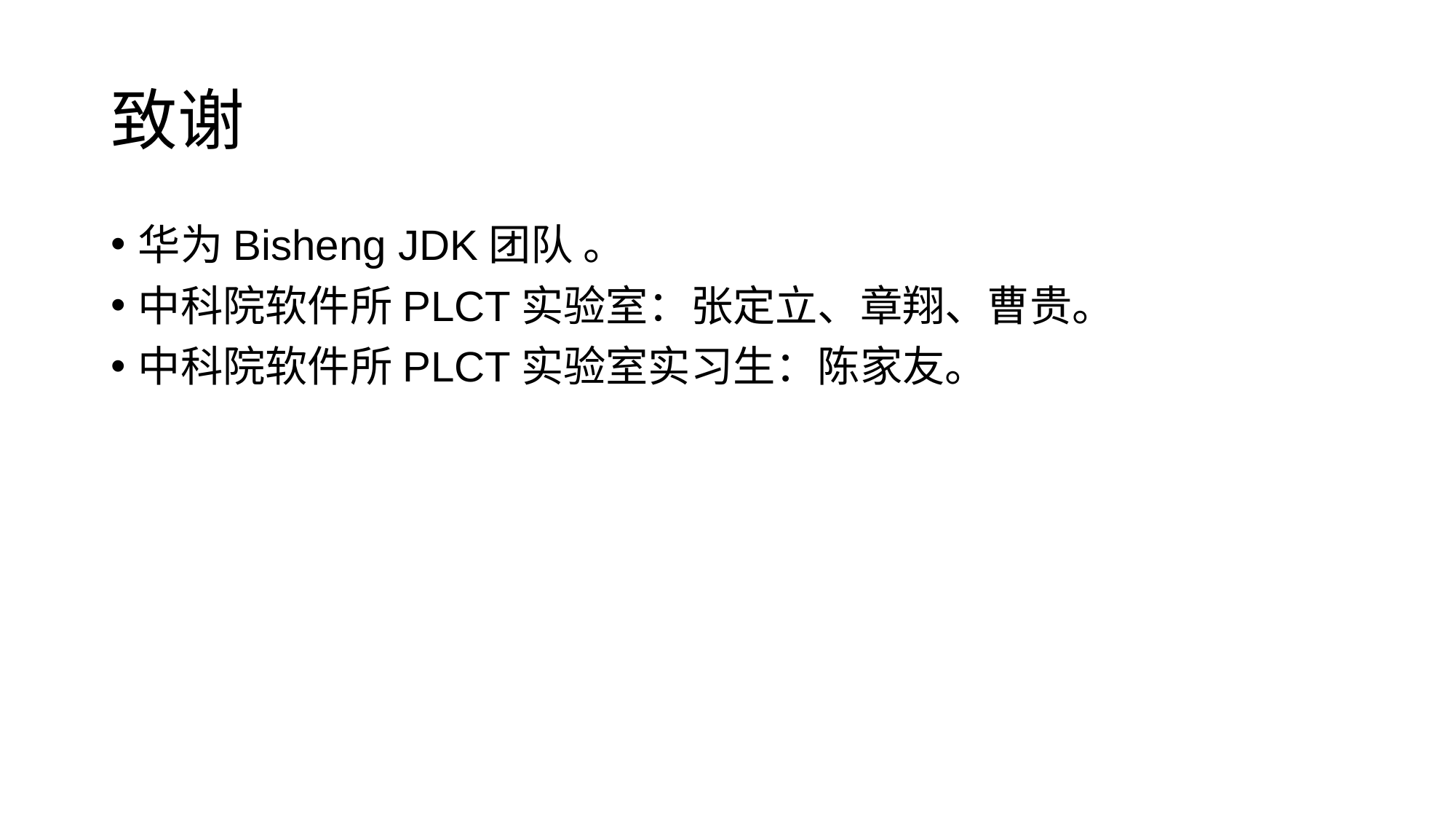

# 致谢
华为Bisheng JDK团队 。
中科院软件所PLCT实验室：张定立、章翔、曹贵。
中科院软件所PLCT实验室实习生：陈家友。